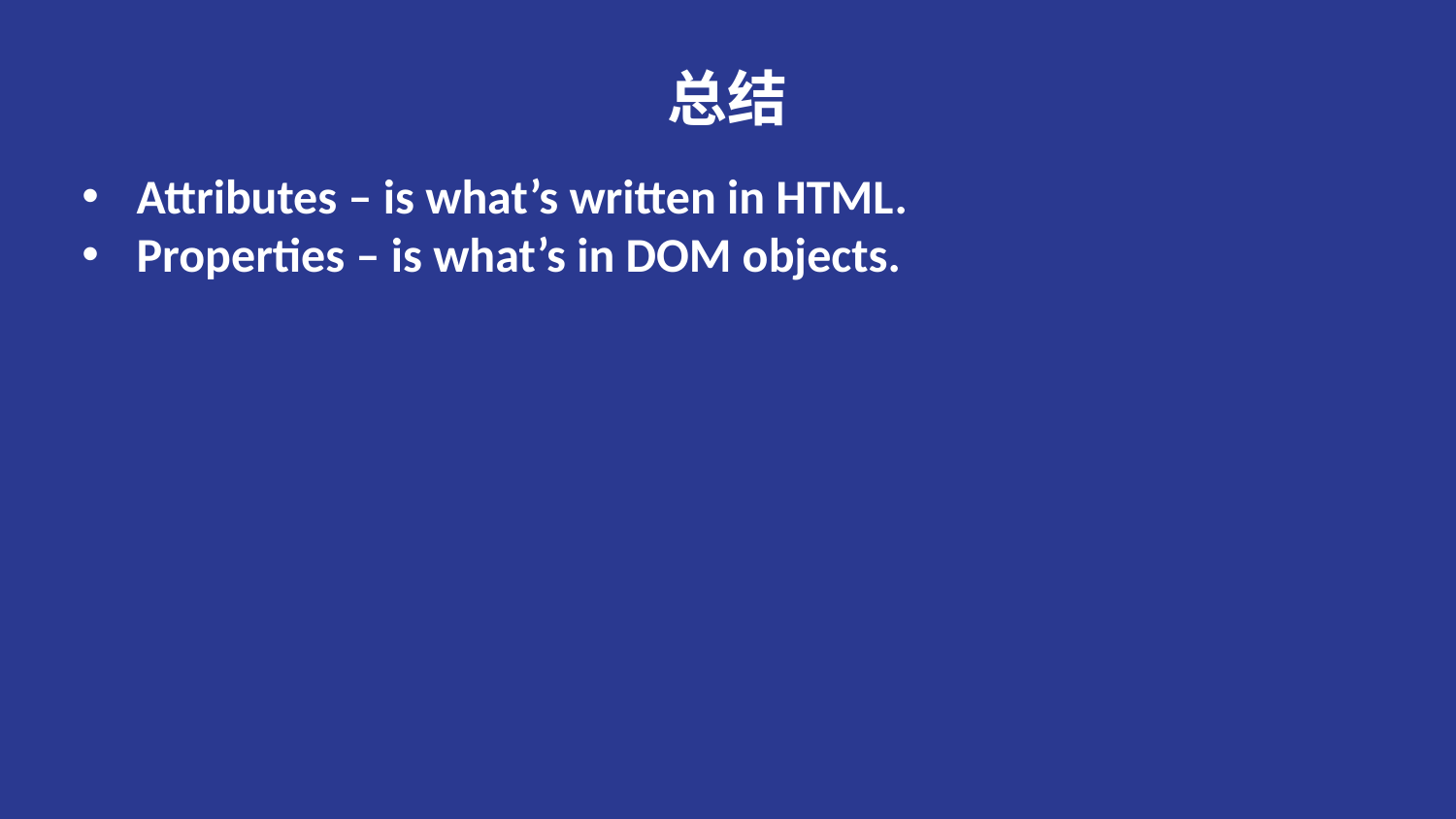

# 总结
Attributes – is what’s written in HTML.
Properties – is what’s in DOM objects.